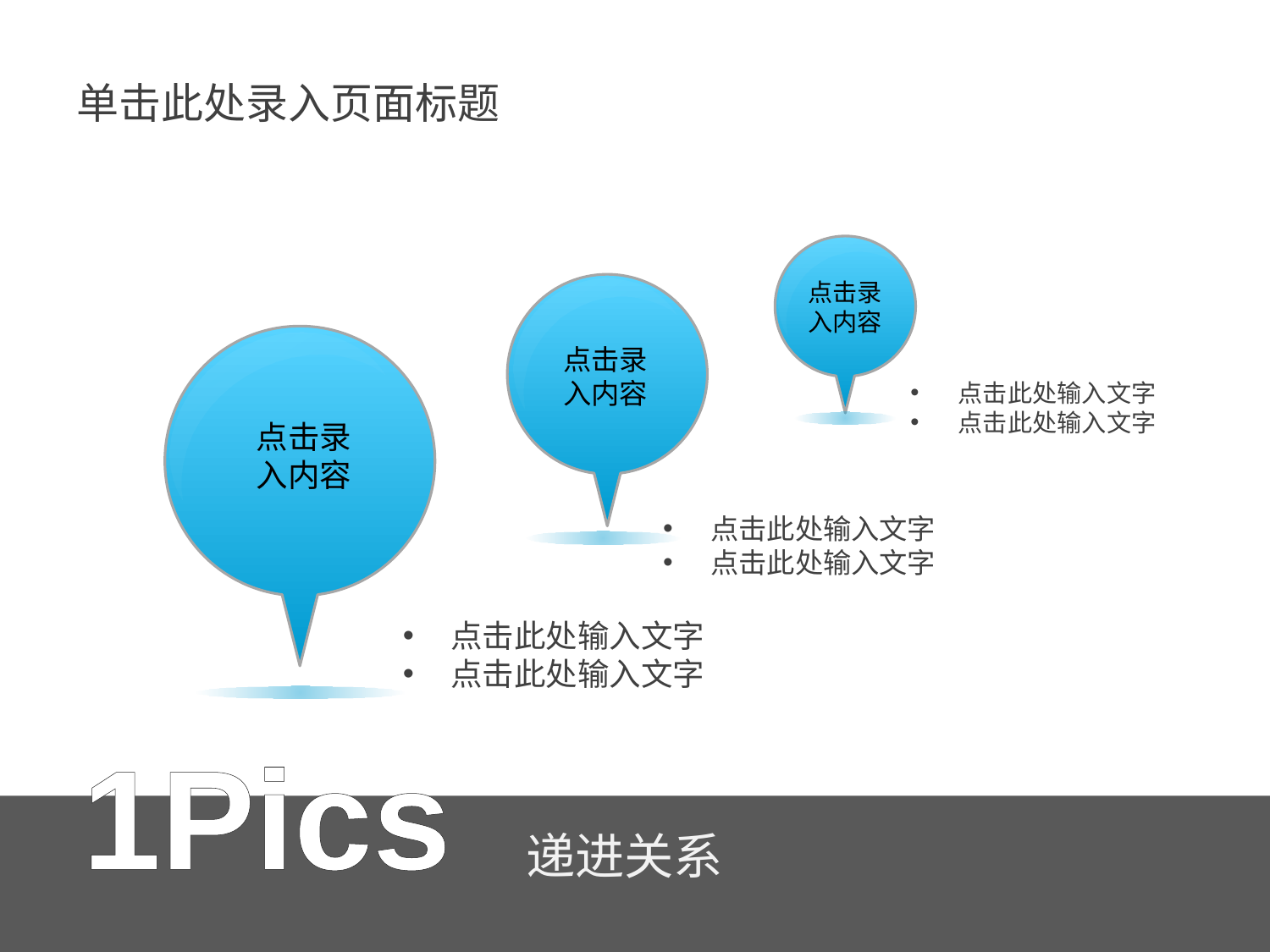

# 单击此处录入页面标题

点击录
入内容

点击录
入内容
点击此处输入文字
点击此处输入文字
点击录
入内容

点击此处输入文字
点击此处输入文字

点击此处输入文字
点击此处输入文字

1Pics

递进关系